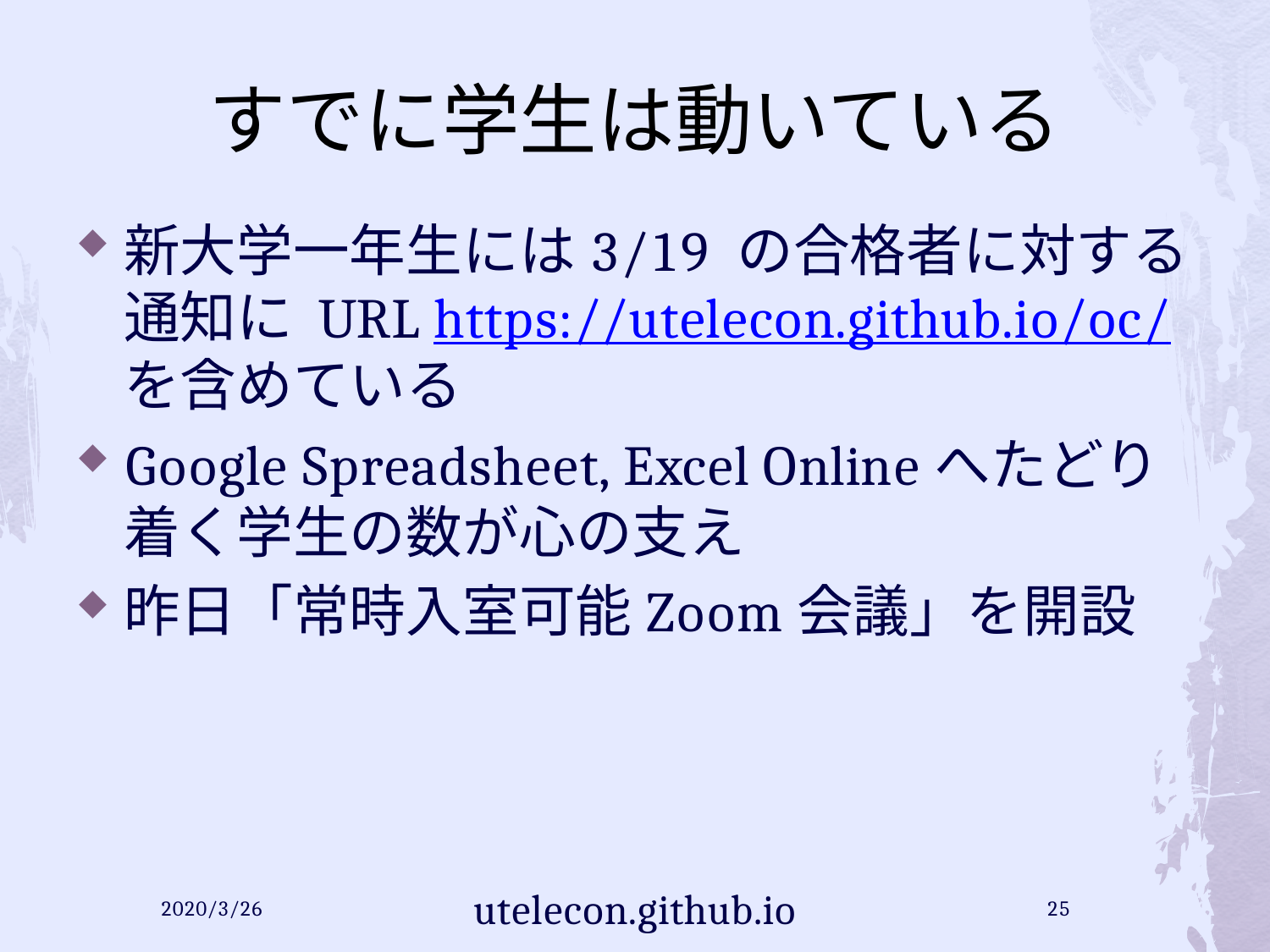

# すでに学生は動いている
新大学一年生には3/19 の合格者に対する通知に URL https://utelecon.github.io/oc/  を含めている
Google Spreadsheet, Excel Onlineへたどり着く学生の数が心の支え
昨日「常時入室可能Zoom会議」を開設
2020/3/26
utelecon.github.io
25